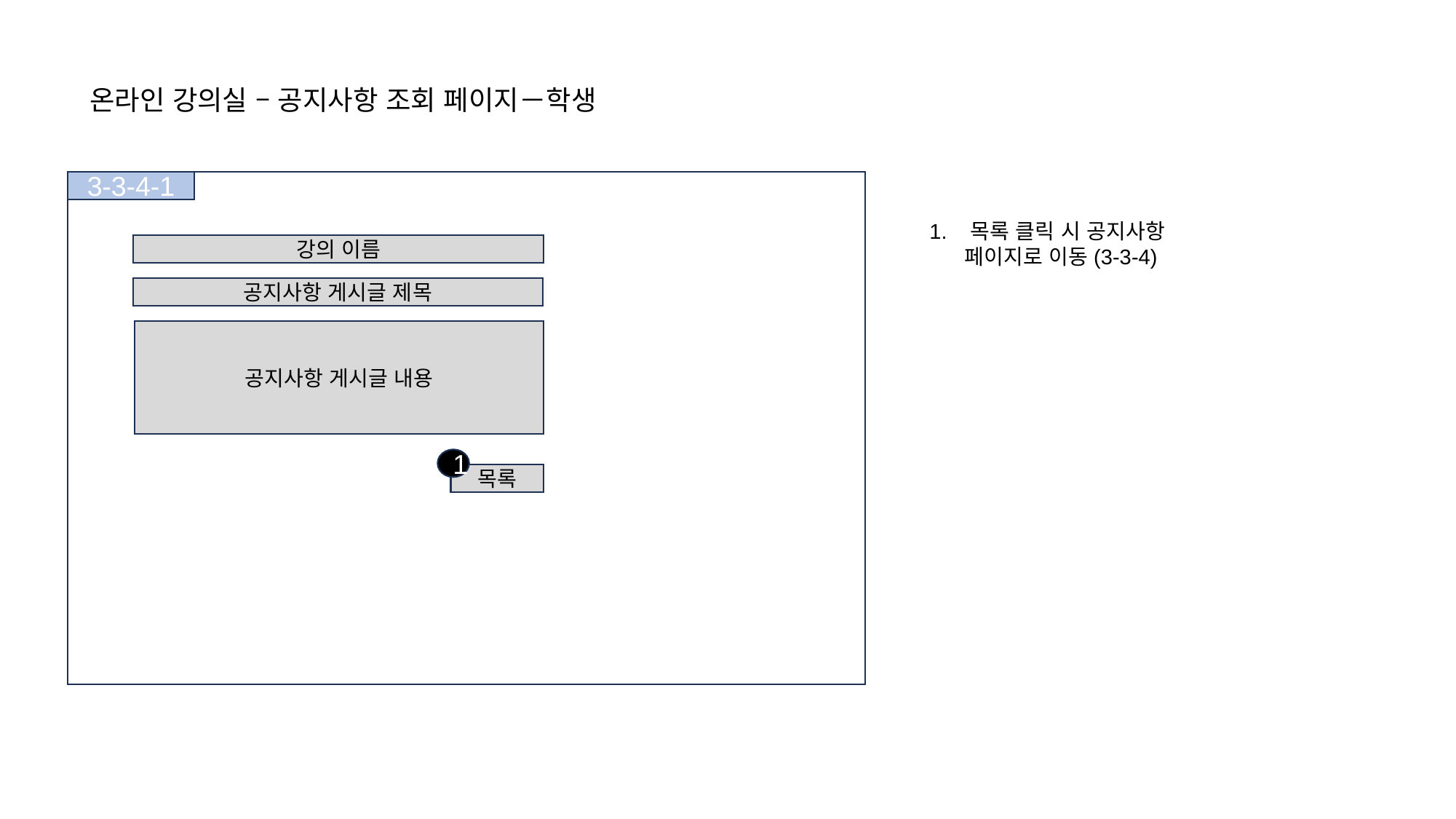

온라인 강의실 – 공지사항 조회 페이지－학생

3-3-4-1

1.   목록 클릭 시 공지사항
     페이지로 이동(3-3-4)
강의 이름
공지사항 게시글 제목
공지사항 게시글 내용
1
목록